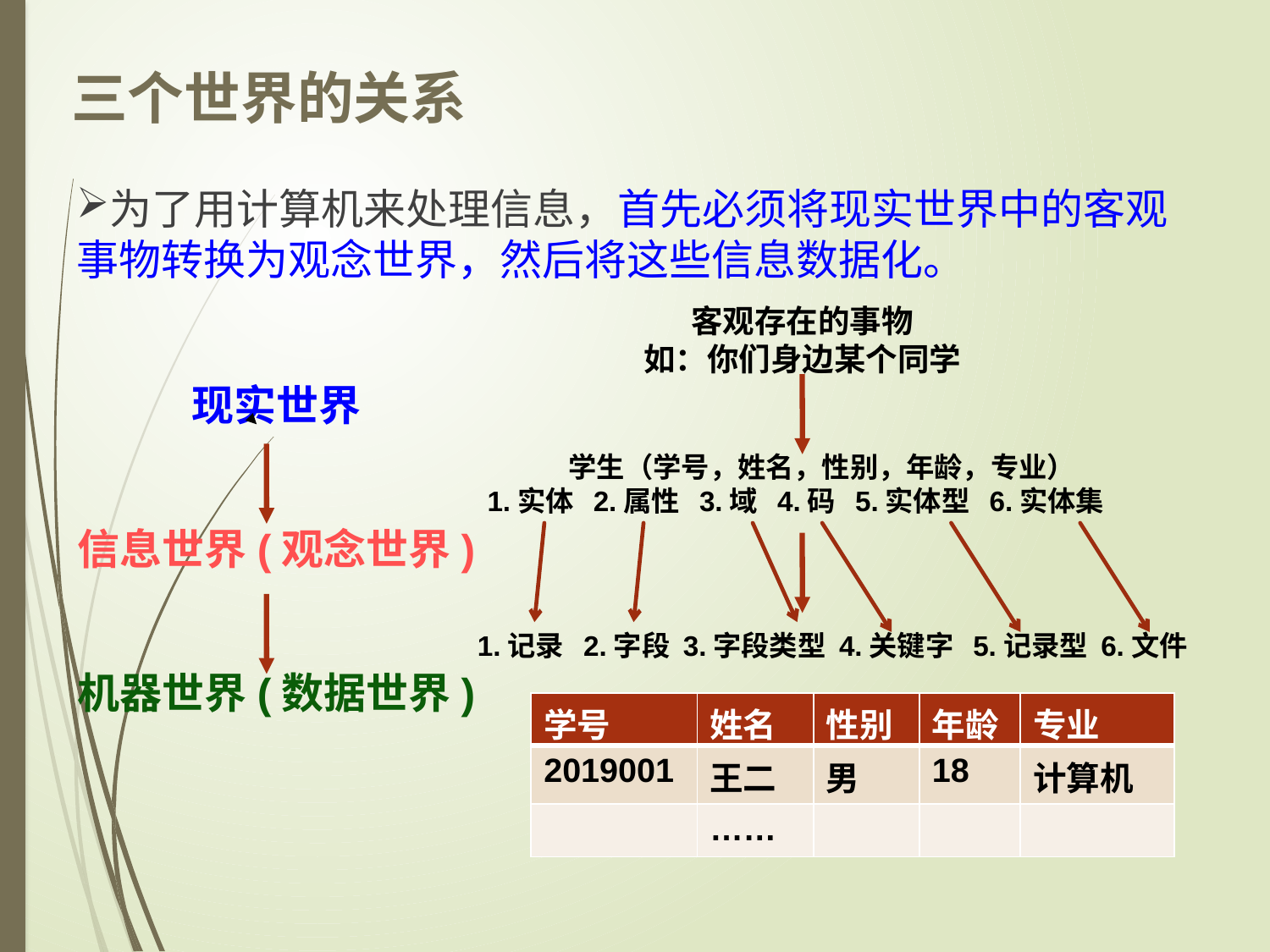

三个世界的关系
为了用计算机来处理信息，首先必须将现实世界中的客观事物转换为观念世界，然后将这些信息数据化。

客观存在的事物
如：你们身边某个同学
现实世界

信息世界(观念世界)

机器世界(数据世界)

学生（学号，姓名，性别，年龄，专业）
1.实体  2.属性  3.域  4.码  5.实体型  6.实体集

1.记录  2.字段 3.字段类型 4.关键字  5.记录型 6.文件
| 学号 | 姓名 | 性别 | 年龄 | 专业 |
| --- | --- | --- | --- | --- |
| 2019001 | 王二 | 男 | 18 | 计算机 |
|  | …… |  |  |  |